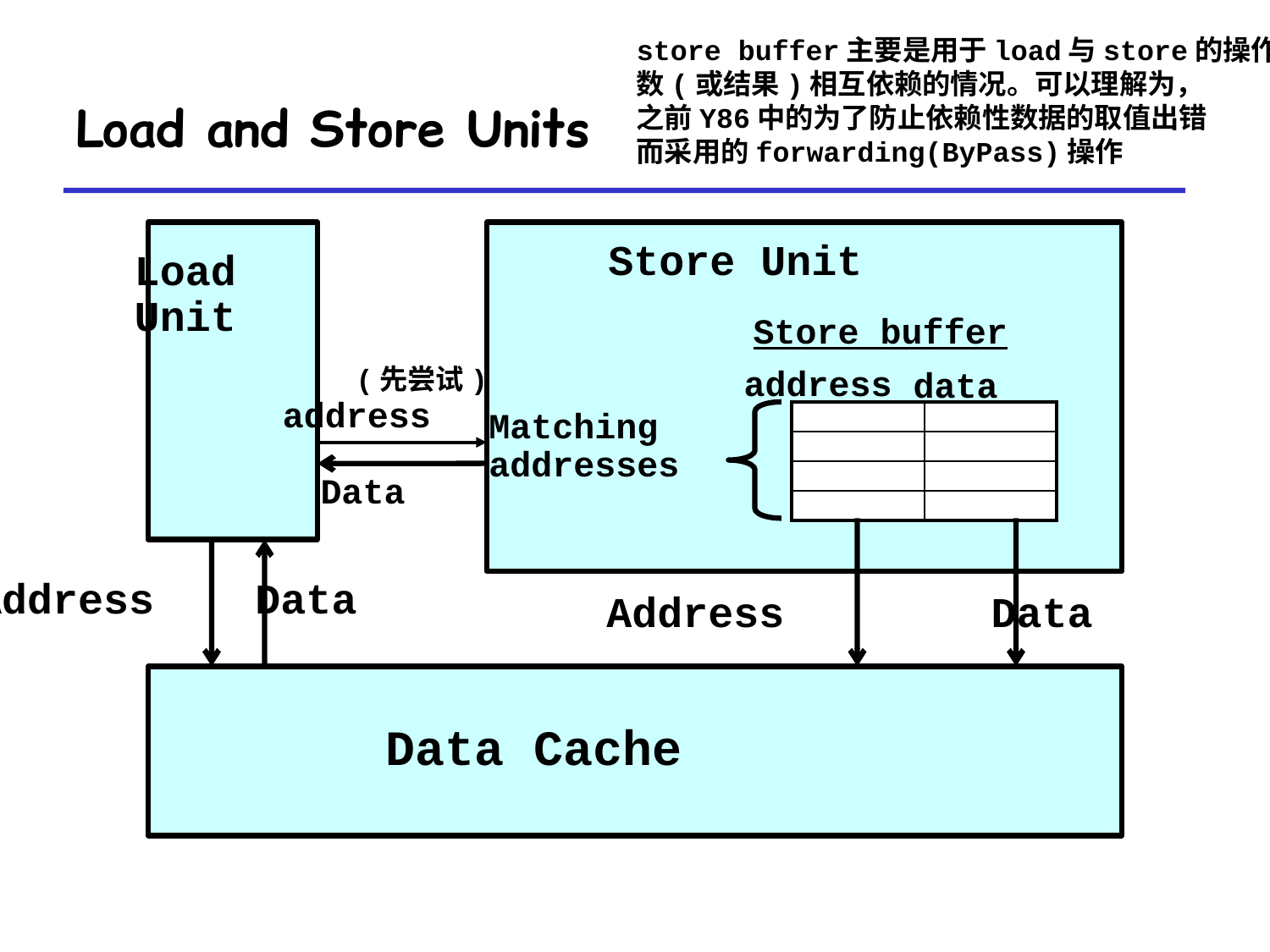

store buffer主要是用于load与store的操作
数(或结果)相互依赖的情况。可以理解为，
之前Y86中的为了防止依赖性数据的取值出错
而采用的forwarding(ByPass)操作
# Load and Store Units

Store Unit
Load
Unit
Store buffer
(先尝试)
address
data
address
Matching
addresses

|  |  |
| --- | --- |
|  |  |
|  |  |
|  |  |

Data

Address
Data
Address
Data

Data Cache
11